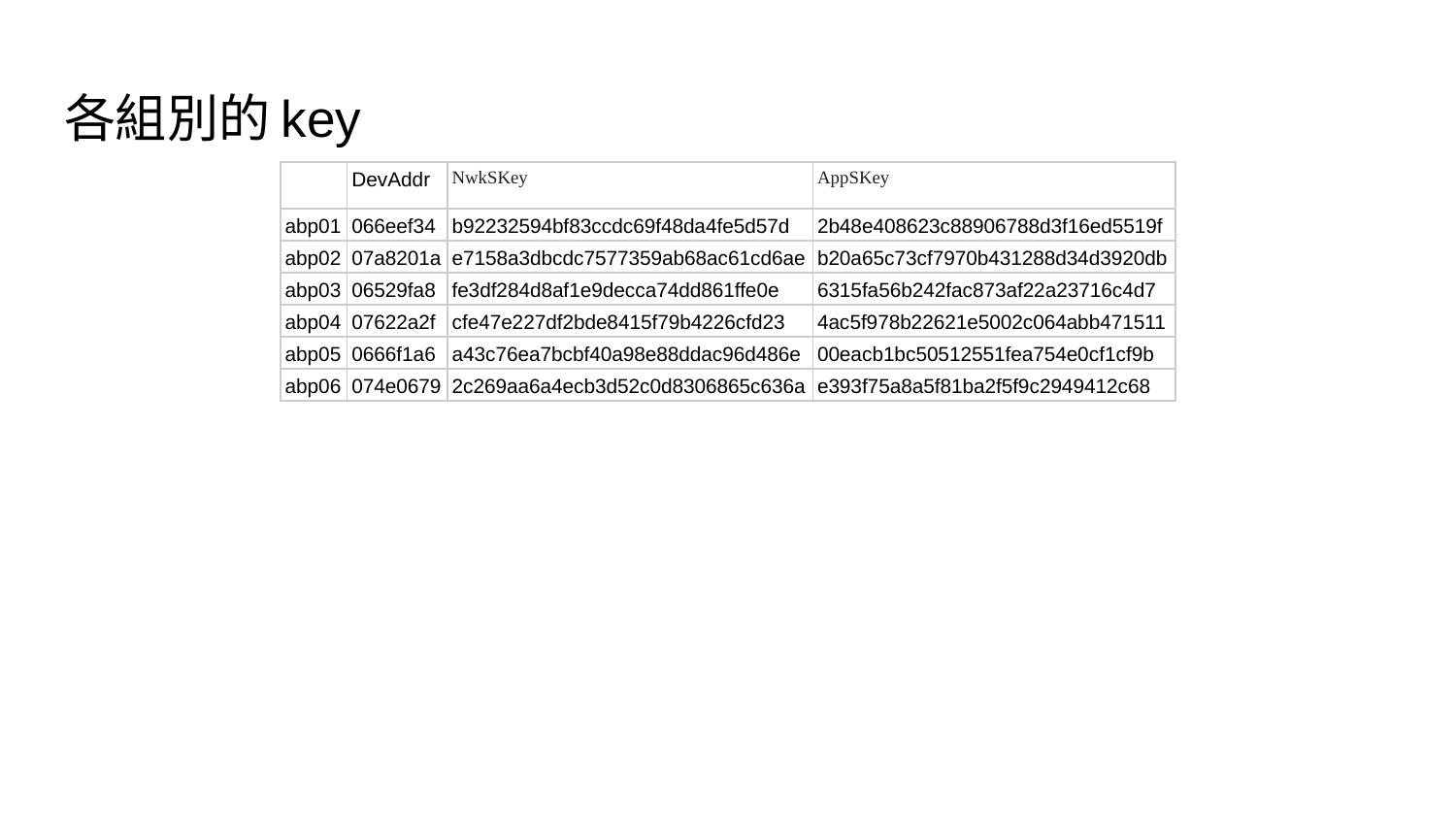

# 各組別的key
|  | DevAddr | NwkSKey | AppSKey |
| --- | --- | --- | --- |
| abp01 | 066eef34 | b92232594bf83ccdc69f48da4fe5d57d | 2b48e408623c88906788d3f16ed5519f |
| abp02 | 07a8201a | e7158a3dbcdc7577359ab68ac61cd6ae | b20a65c73cf7970b431288d34d3920db |
| abp03 | 06529fa8 | fe3df284d8af1e9decca74dd861ffe0e | 6315fa56b242fac873af22a23716c4d7 |
| abp04 | 07622a2f | cfe47e227df2bde8415f79b4226cfd23 | 4ac5f978b22621e5002c064abb471511 |
| abp05 | 0666f1a6 | a43c76ea7bcbf40a98e88ddac96d486e | 00eacb1bc50512551fea754e0cf1cf9b |
| abp06 | 074e0679 | 2c269aa6a4ecb3d52c0d8306865c636a | e393f75a8a5f81ba2f5f9c2949412c68 |